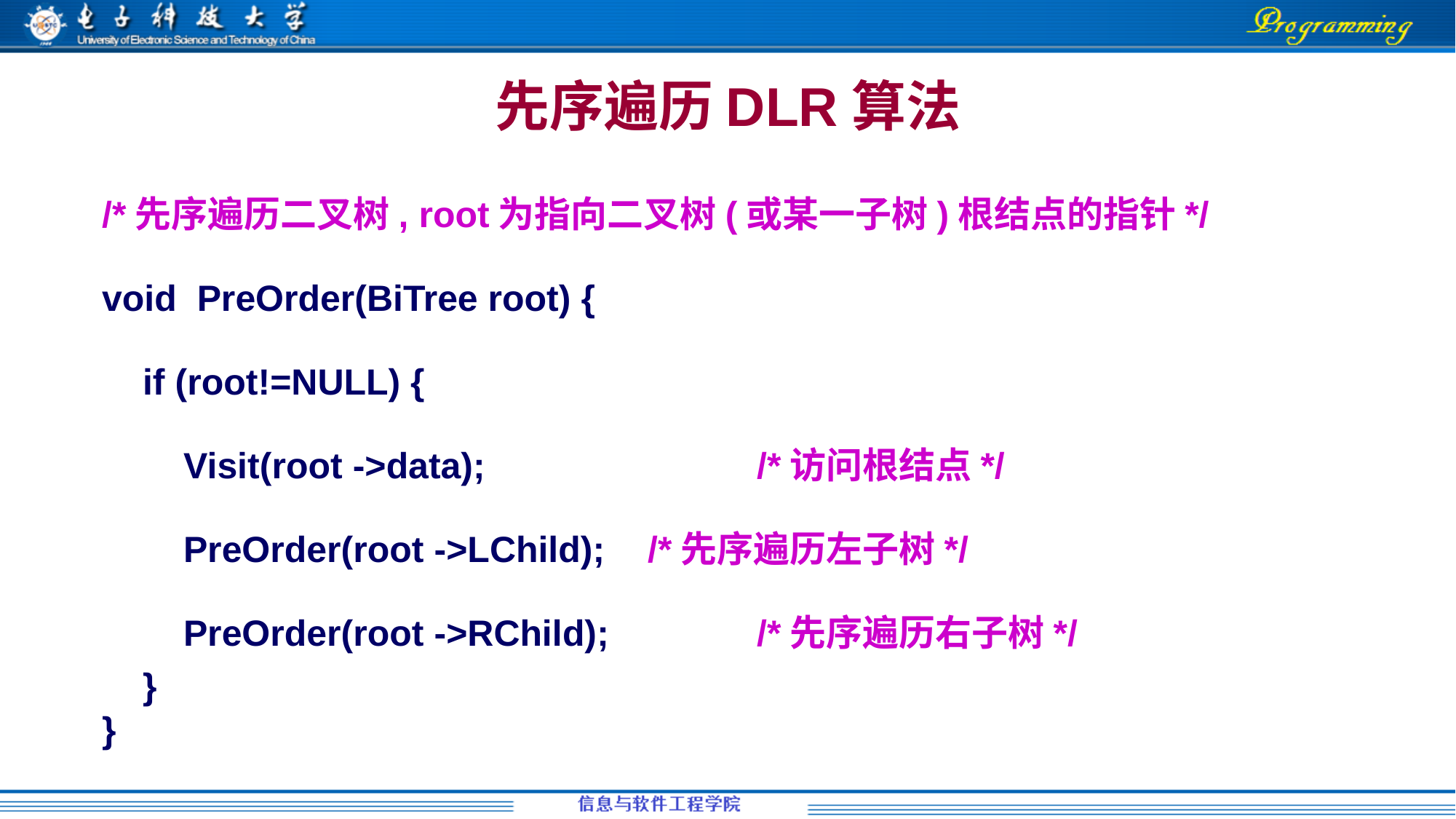

# 先序遍历DLR算法
/*先序遍历二叉树, root为指向二叉树(或某一子树)根结点的指针*/
void  PreOrder(BiTree root) {
    if (root!=NULL) {
        Visit(root ->data); 			/*访问根结点*/
        PreOrder(root ->LChild); 	/*先序遍历左子树*/
        PreOrder(root ->RChild);		/*先序遍历右子树*/
    }
}